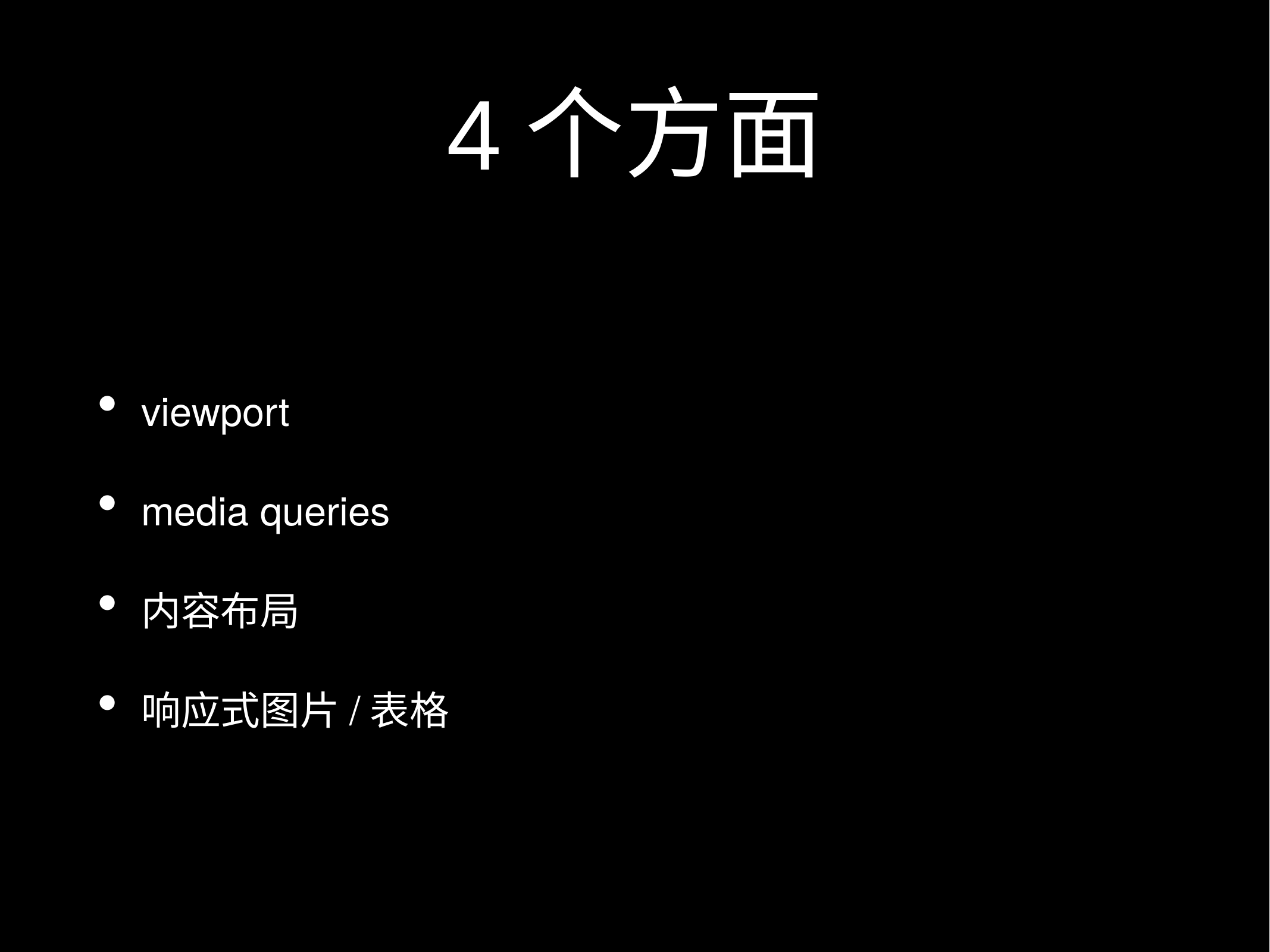

# 4个方面
viewport
media queries
内容布局
响应式图片/表格